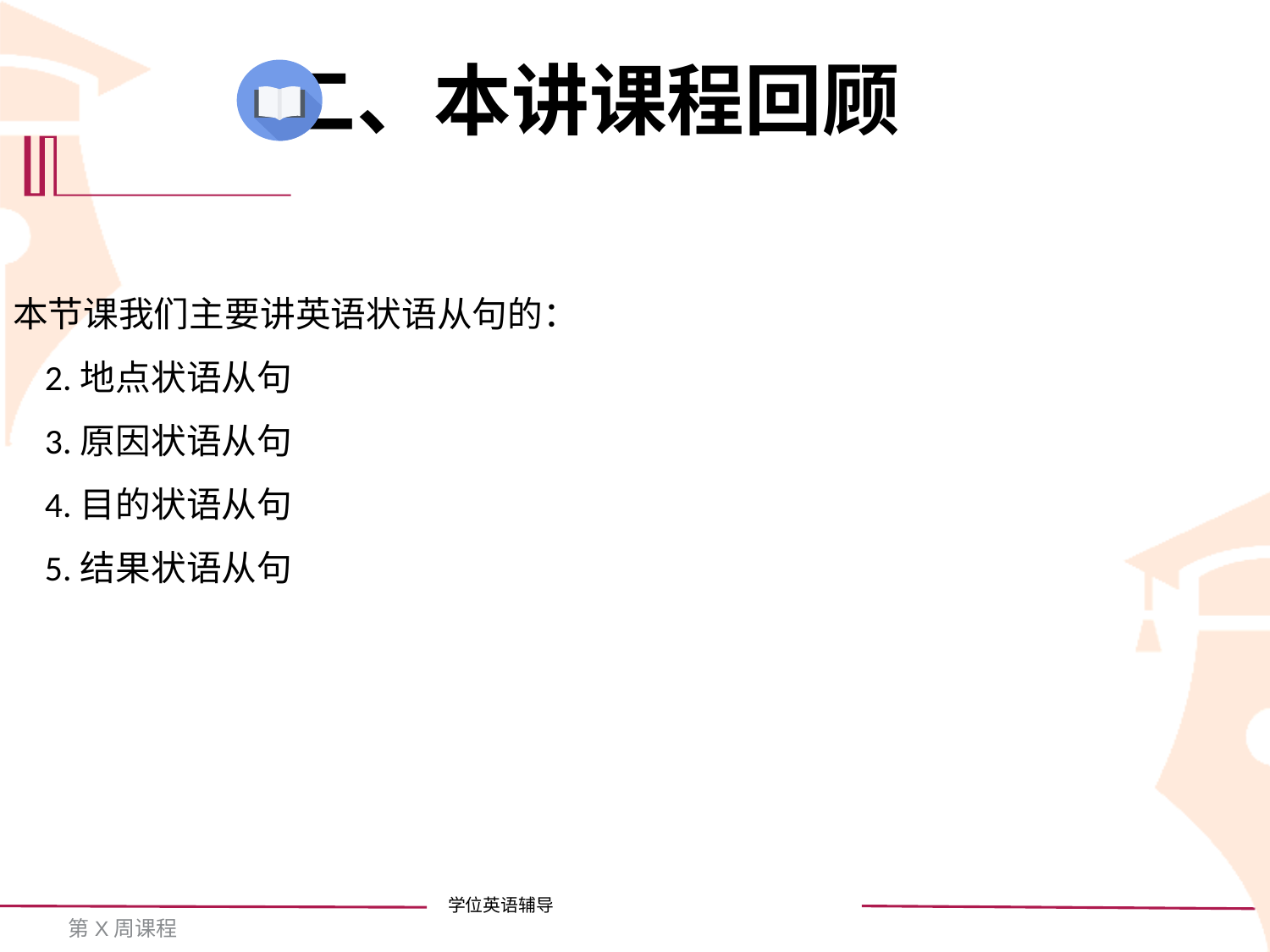

二、本讲课程回顾

本节课我们主要讲英语状语从句的：
    2.地点状语从句
    3.原因状语从句
    4.目的状语从句
    5.结果状语从句